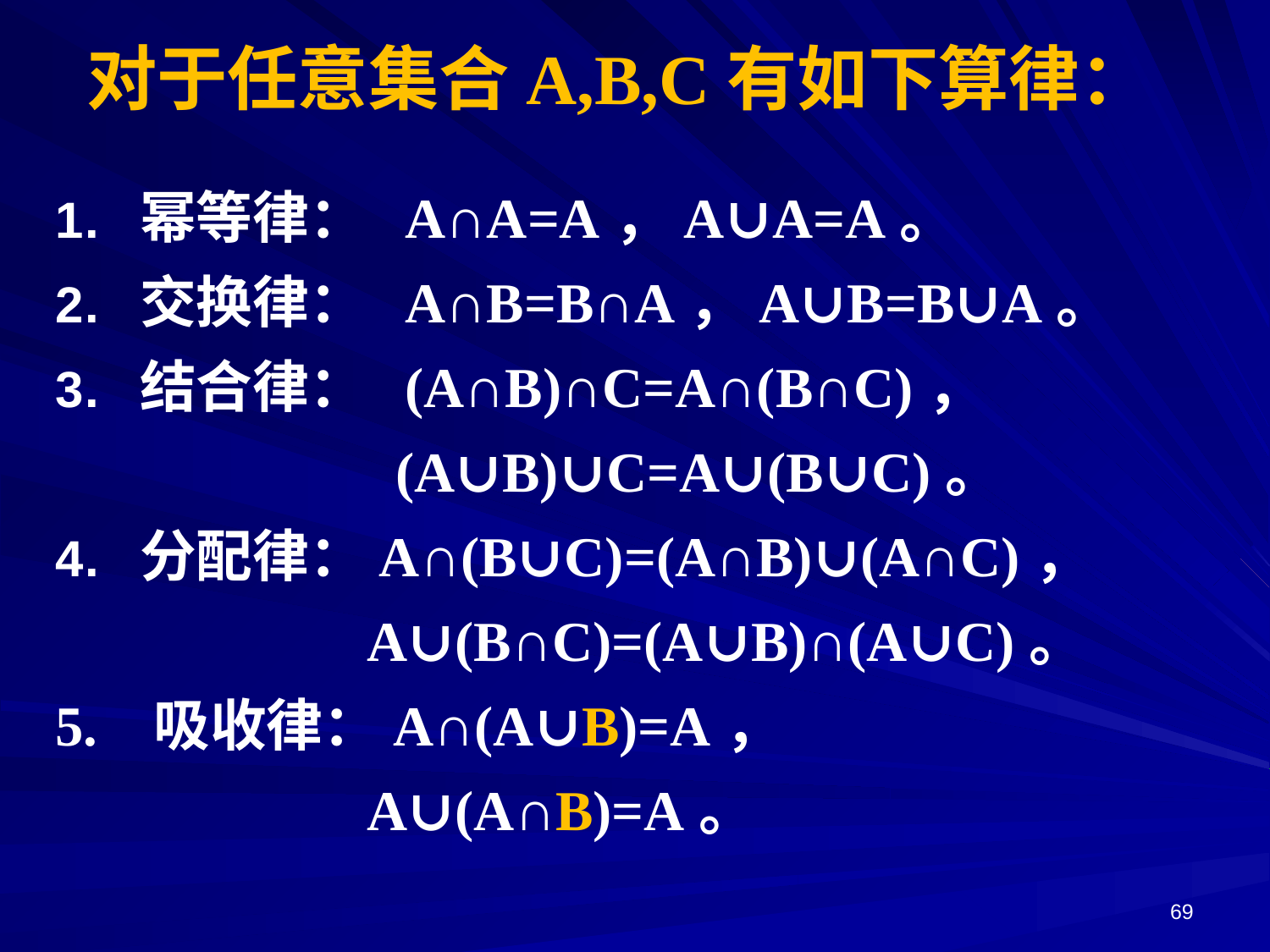

对于任意集合A,B,C有如下算律：
幂等律：  A∩A=A，A∪A=A。
交换律：  A∩B=B∩A，A∪B=B∪A。
结合律：  (A∩B)∩C=A∩(B∩C)，
                        (A∪B)∪C=A∪(B∪C)。
分配律：A∩(B∪C)=(A∩B)∪(A∩C)，
                      A∪(B∩C)=(A∪B)∩(A∪C)。
5.   吸收律：A∩(A∪B)=A，
                      A∪(A∩B)=A。

69